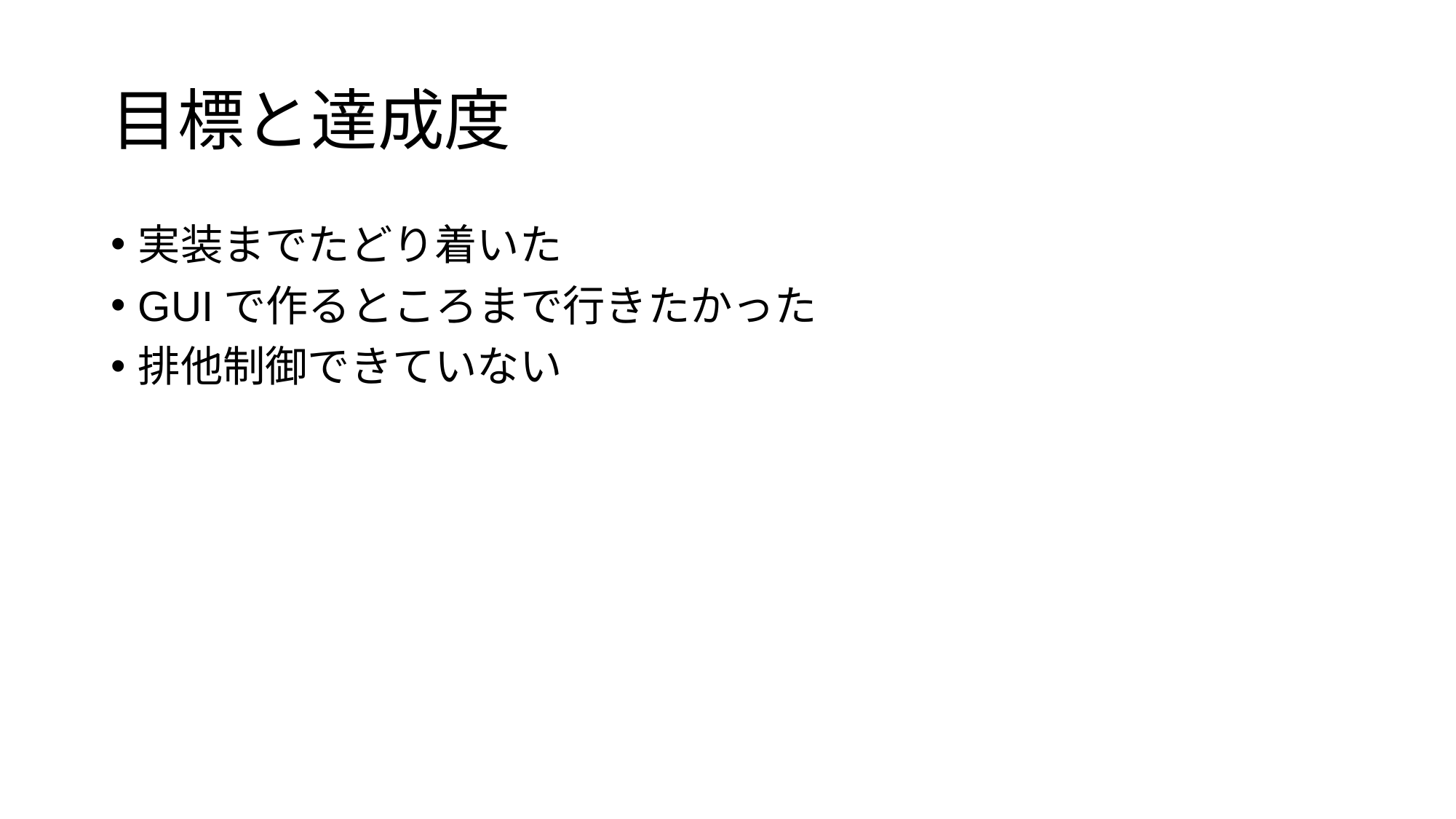

# 目標と達成度
実装までたどり着いた
GUIで作るところまで行きたかった
排他制御できていない